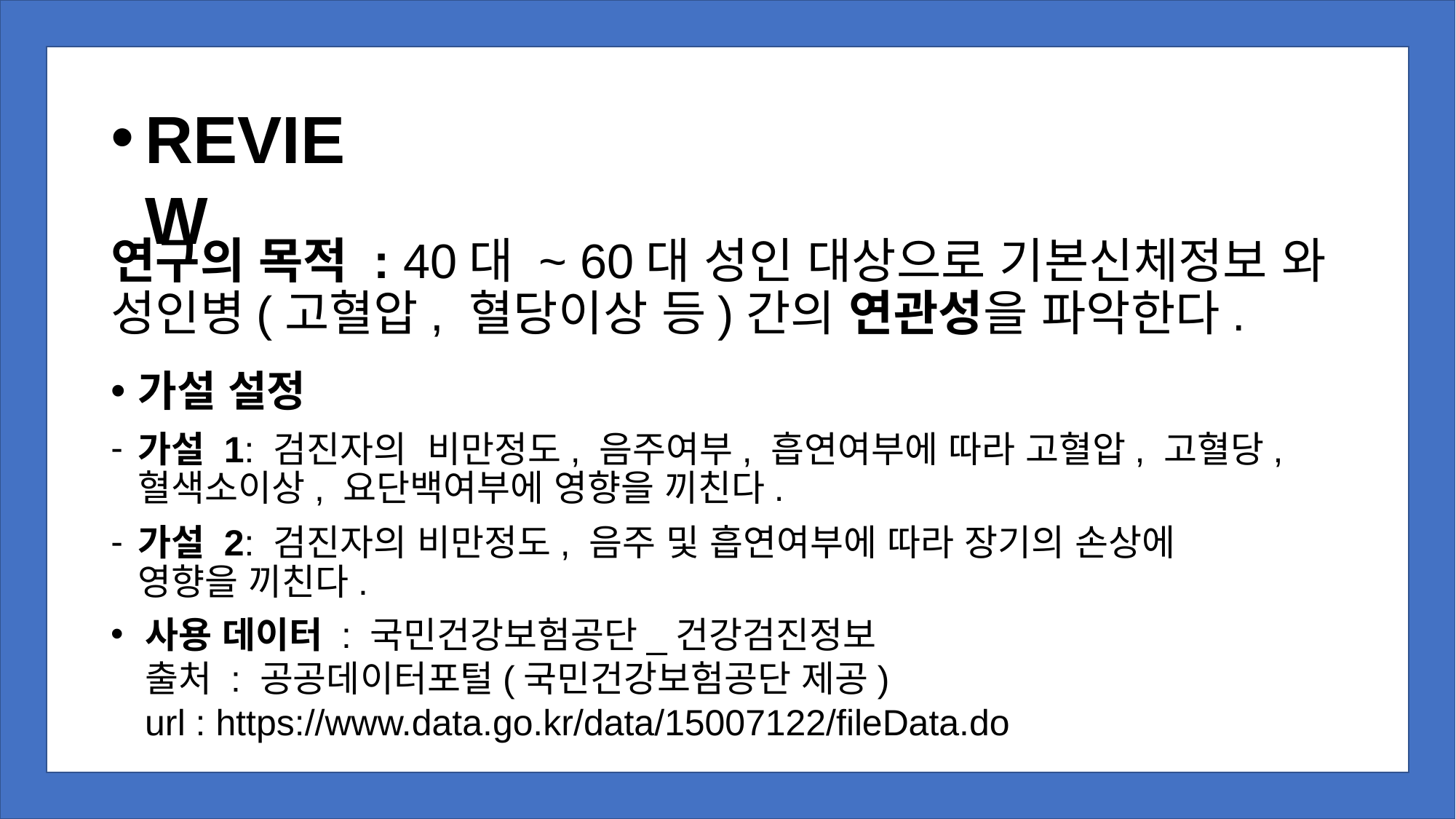

REVIEW
# 연구의 목적 : 40대 ~ 60대 성인 대상으로 기본신체정보 와 성인병(고혈압, 혈당이상 등)간의 연관성을 파악한다.
가설 설정
가설 1: 검진자의  비만정도, 음주여부, 흡연여부에 따라 고혈압, 고혈당, 혈색소이상, 요단백여부에 영향을 끼친다.
가설 2: 검진자의 비만정도, 음주 및 흡연여부에 따라 장기의 손상에
영향을 끼친다.
사용 데이터 : 국민건강보험공단_건강검진정보
출처 : 공공데이터포털(국민건강보험공단 제공)
url : https://www.data.go.kr/data/15007122/fileData.do